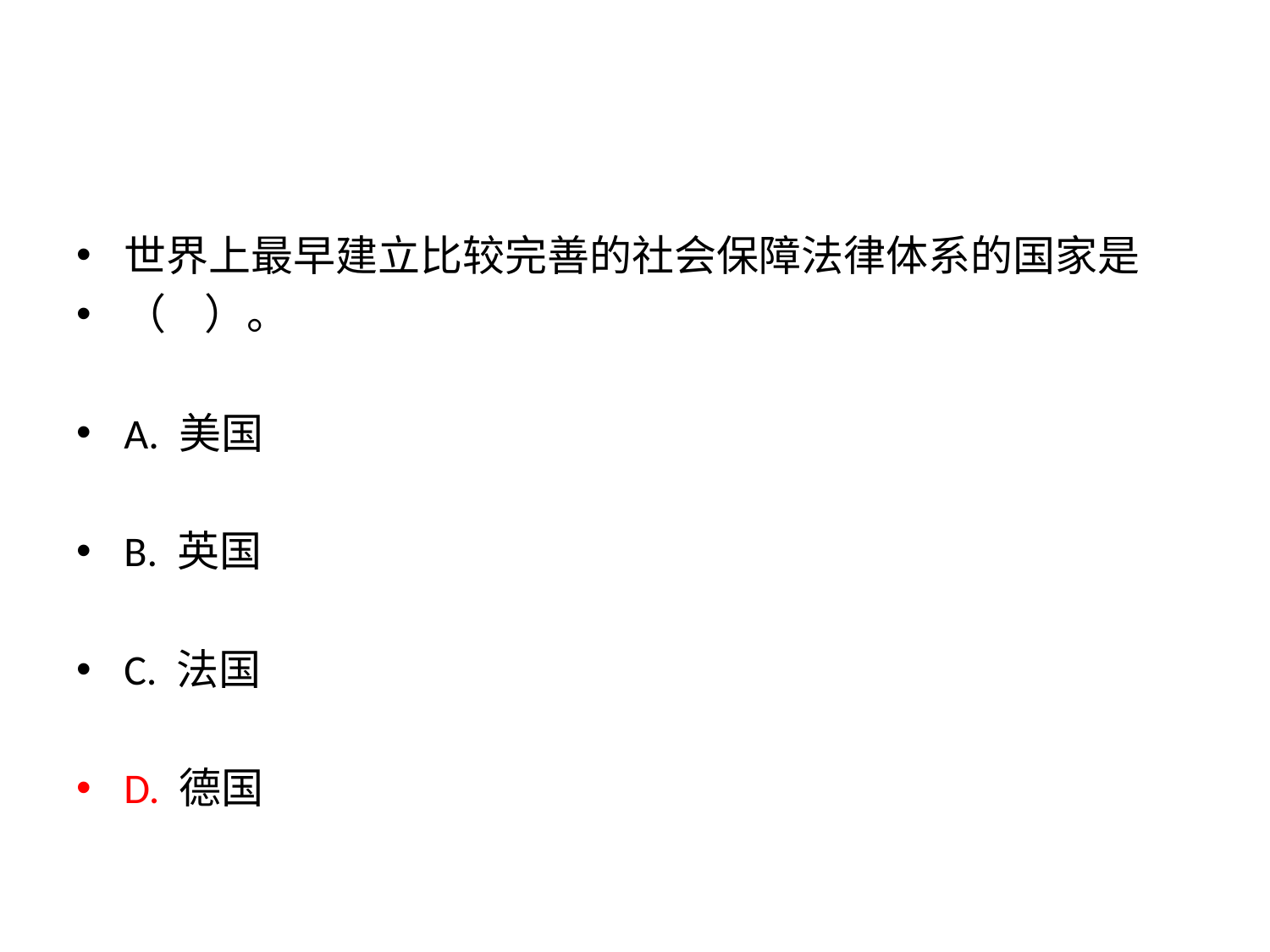

世界上最早建立比较完善的社会保障法律体系的国家是
（    ）。

A. 美国

B. 英国

C. 法国

D. 德国